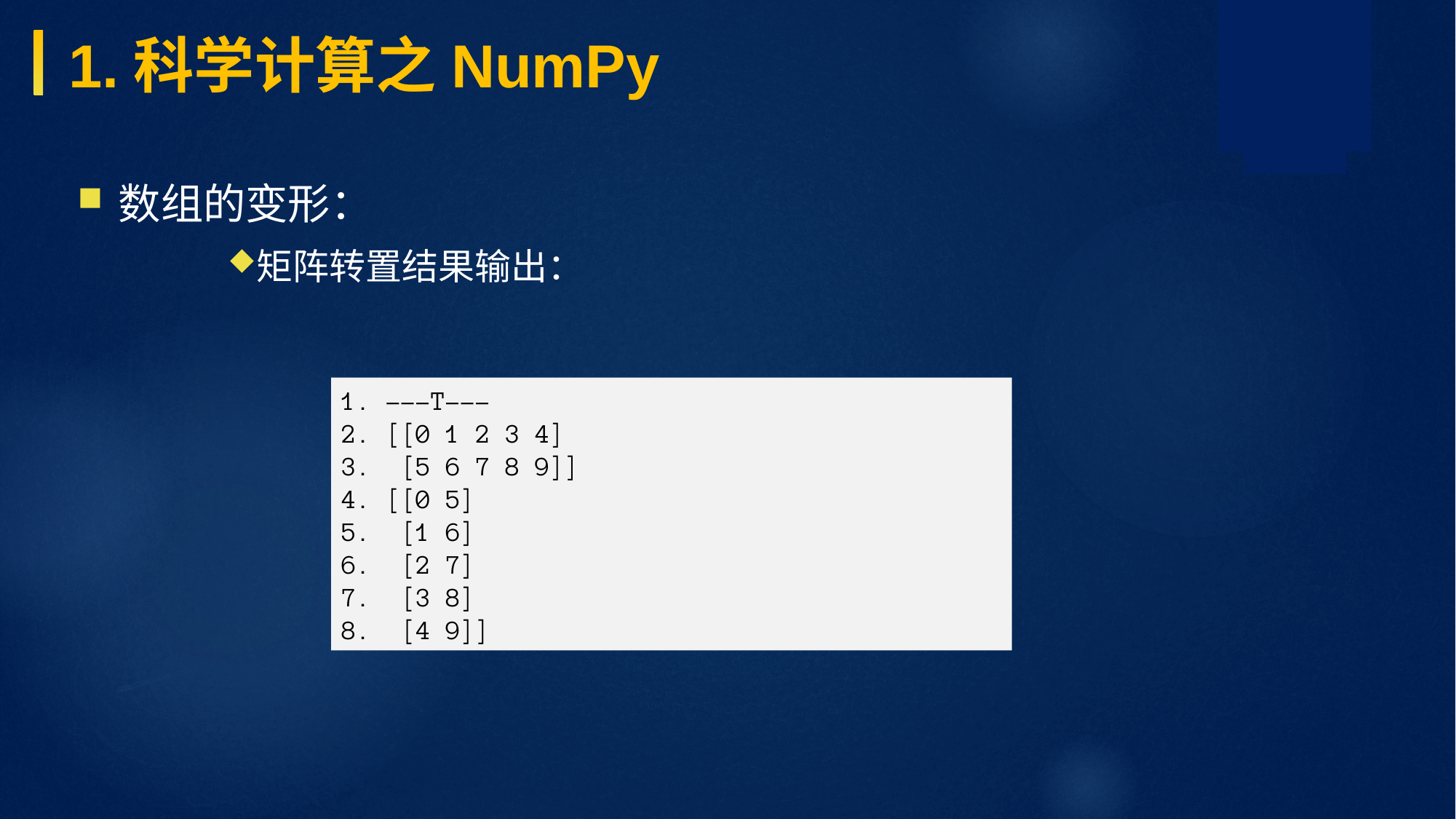

1.科学计算之NumPy
数组的变形：
矩阵转置结果输出：

1. ---T---    2. [[0 1 2 3 4]    3.  [5 6 7 8 9]]    4. [[0 5]    5.  [1 6]    6.  [2 7]    7.  [3 8]    8.  [4 9]]